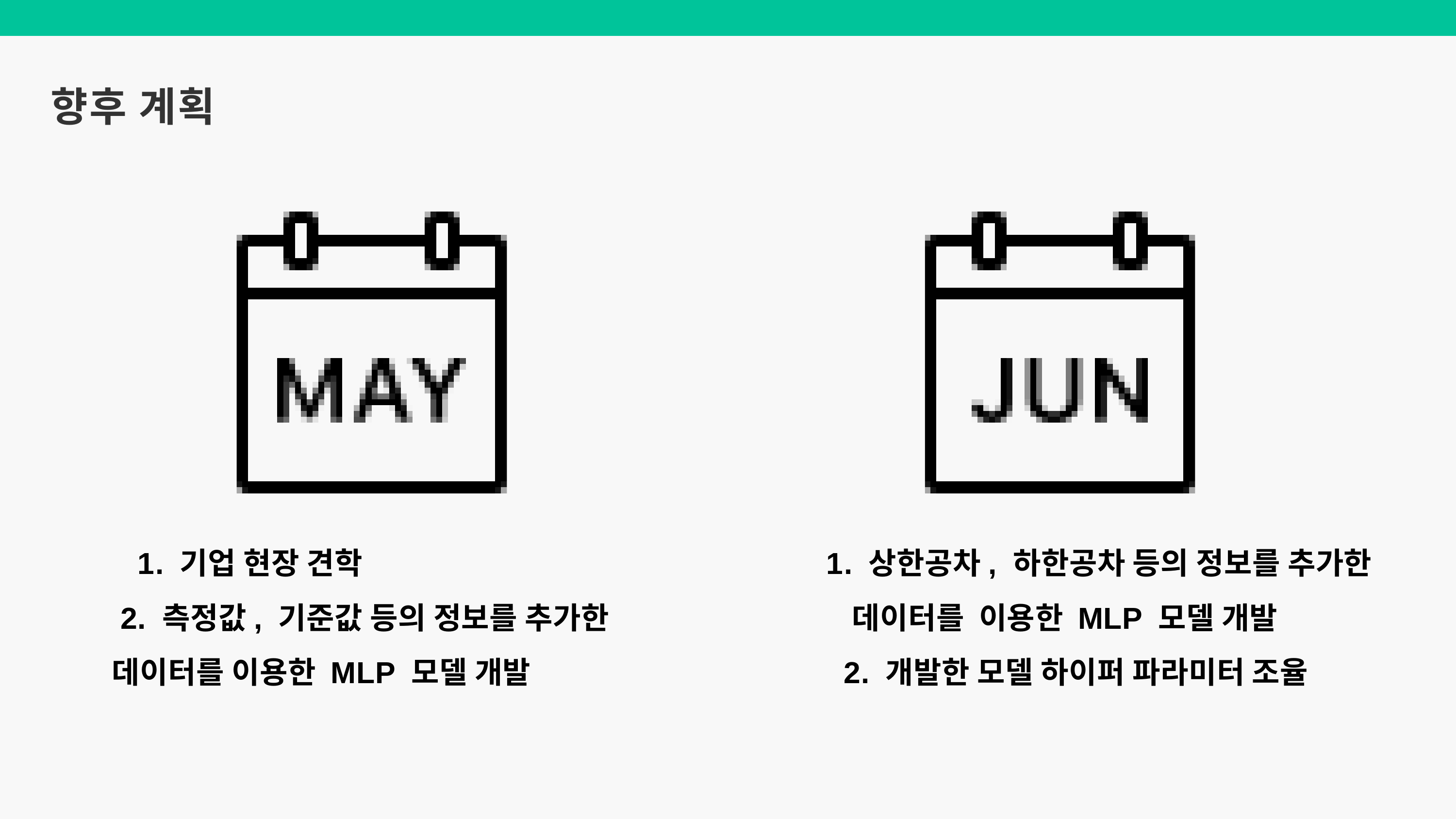

향후 계획

 기업 현장 견학
 2. 측정값, 기준값 등의 정보를 추가한 데이터를 이용한 MLP 모델 개발
 상한공차, 하한공차 등의 정보를 추가한 데이터를  이용한 MLP 모델 개발
     2. 개발한 모델 하이퍼 파라미터 조율